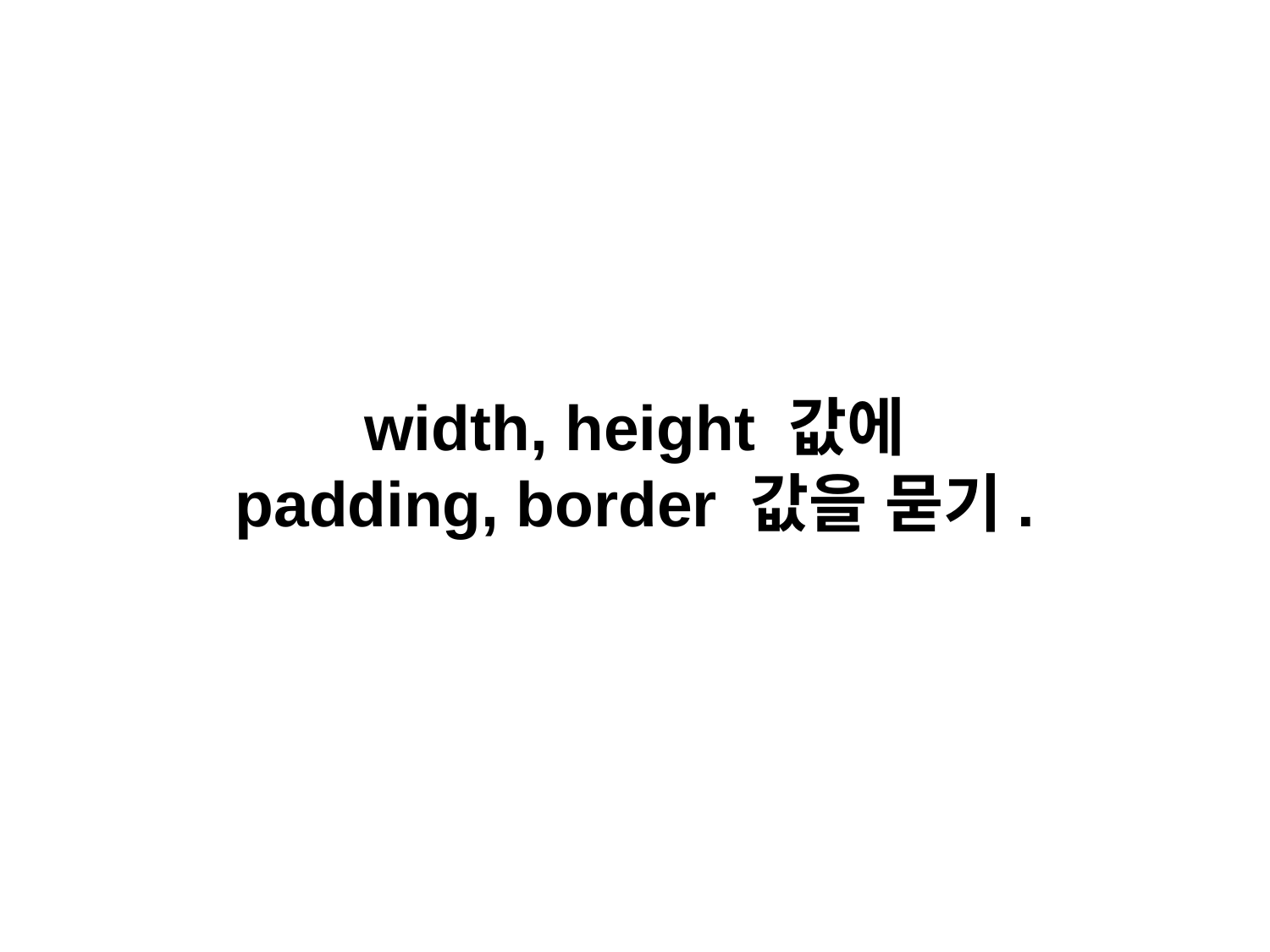

# width, height 값에
padding, border 값을 묻기.